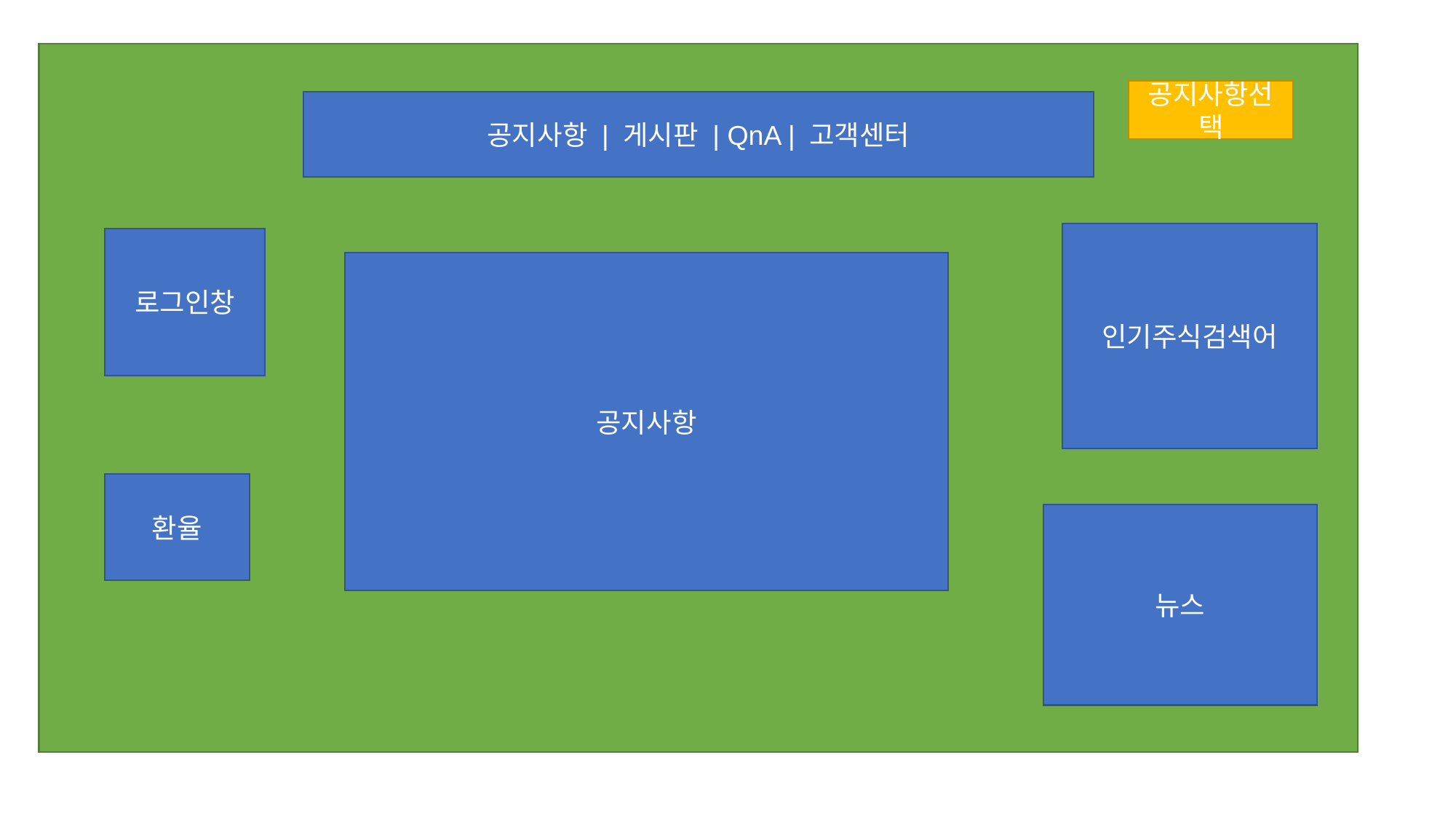

공지사항선택
공지사항 | 게시판 | QnA | 고객센터
인기주식검색어
로그인창
공지사항
환율
뉴스